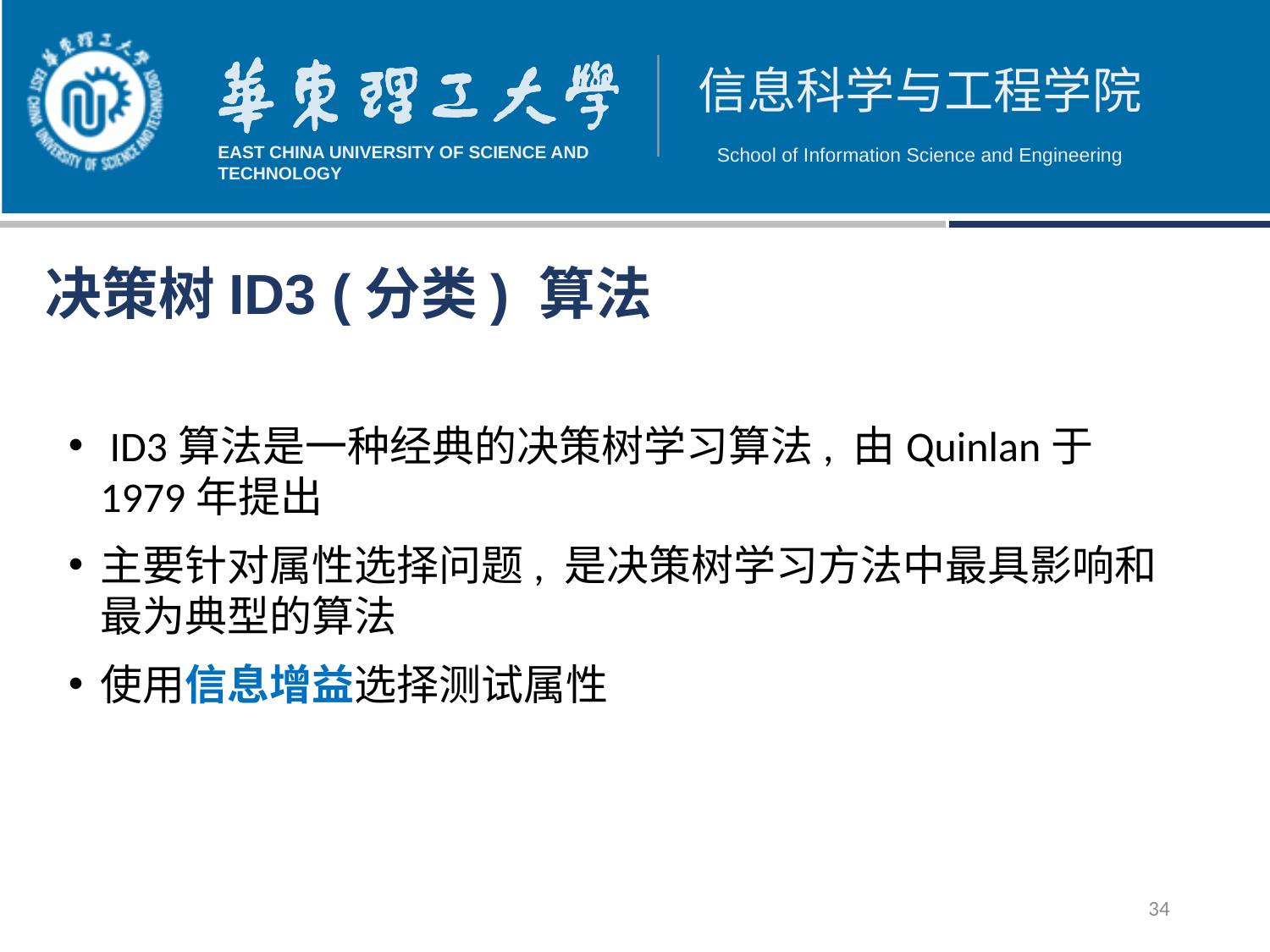

决策树ID3 (分类) 算法
 ID3算法是一种经典的决策树学习算法, 由Quinlan于1979年提出
主要针对属性选择问题, 是决策树学习方法中最具影响和最为典型的算法
使用信息增益选择测试属性
34